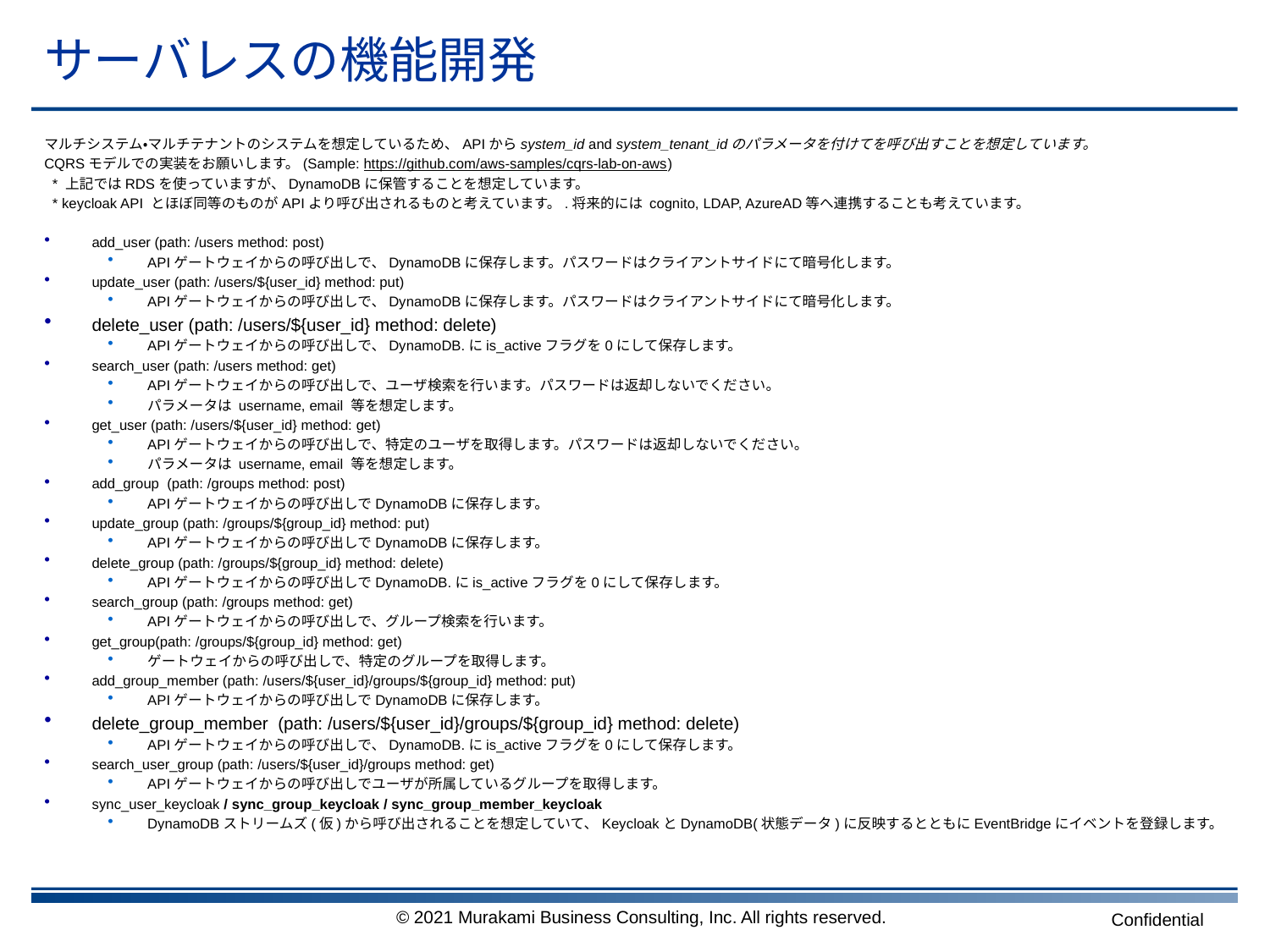

# サーバレスの機能開発
マルチシステム・マルチテナントのシステムを想定しているため、APIからsystem_id and system_tenant_idのパラメータを付けてを呼び出すことを想定しています。
CQRSモデルでの実装をお願いします。(Sample: https://github.com/aws-samples/cqrs-lab-on-aws)
  * 上記ではRDSを使っていますが、DynamoDBに保管することを想定しています。
  * keycloak API とほぼ同等のものがAPIより呼び出されるものと考えています。.将来的には cognito, LDAP, AzureAD等へ連携することも考えています。

add_user (path: /users method: post)
APIゲートウェイからの呼び出しで、DynamoDBに保存します。パスワードはクライアントサイドにて暗号化します。
update_user (path: /users/${user_id} method: put)
APIゲートウェイからの呼び出しで、DynamoDBに保存します。パスワードはクライアントサイドにて暗号化します。
delete_user (path: /users/${user_id} method: delete)
APIゲートウェイからの呼び出しで、DynamoDB.にis_activeフラグを0にして保存します。
search_user (path: /users method: get)
APIゲートウェイからの呼び出しで、ユーザ検索を行います。パスワードは返却しないでください。
パラメータは username, email 等を想定します。
get_user (path: /users/${user_id} method: get)
APIゲートウェイからの呼び出しで、特定のユーザを取得します。パスワードは返却しないでください。
パラメータは username, email 等を想定します。
add_group  (path: /groups method: post)
APIゲートウェイからの呼び出しでDynamoDBに保存します。
update_group (path: /groups/${group_id} method: put)
APIゲートウェイからの呼び出しでDynamoDBに保存します。
delete_group (path: /groups/${group_id} method: delete)
APIゲートウェイからの呼び出しでDynamoDB.にis_activeフラグを0にして保存します。
search_group (path: /groups method: get)
APIゲートウェイからの呼び出しで、グループ検索を行います。
get_group(path: /groups/${group_id} method: get)
ゲートウェイからの呼び出しで、特定のグループを取得します。
add_group_member (path: /users/${user_id}/groups/${group_id} method: put)
APIゲートウェイからの呼び出しでDynamoDBに保存します。
delete_group_member  (path: /users/${user_id}/groups/${group_id} method: delete)
APIゲートウェイからの呼び出しで、DynamoDB.にis_activeフラグを0にして保存します。
search_user_group (path: /users/${user_id}/groups method: get)
APIゲートウェイからの呼び出しでユーザが所属しているグループを取得します。
sync_user_keycloak / sync_group_keycloak / sync_group_member_keycloak
DynamoDBストリームズ(仮)から呼び出されることを想定していて、KeycloakとDynamoDB(状態データ)に反映するとともにEventBridgeにイベントを登録します。